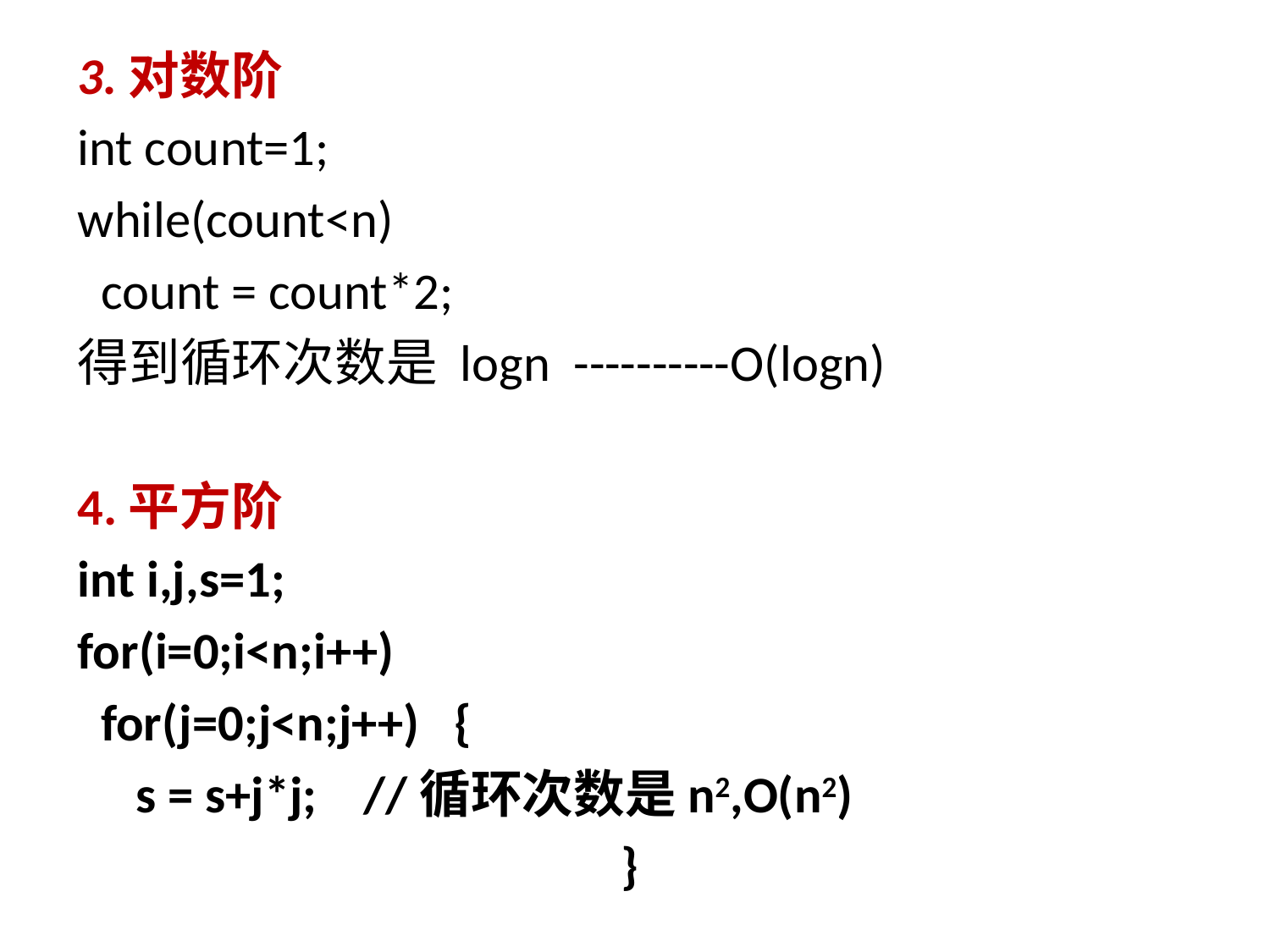

3.对数阶
int count=1;
while(count<n)
  count = count*2;
得到循环次数是 logn  ----------O(logn)

4.平方阶
int i,j,s=1;
for(i=0;i<n;i++)
  for(j=0;j<n;j++)   {
     s = s+j*j;    //循环次数是n2,O(n2)
}